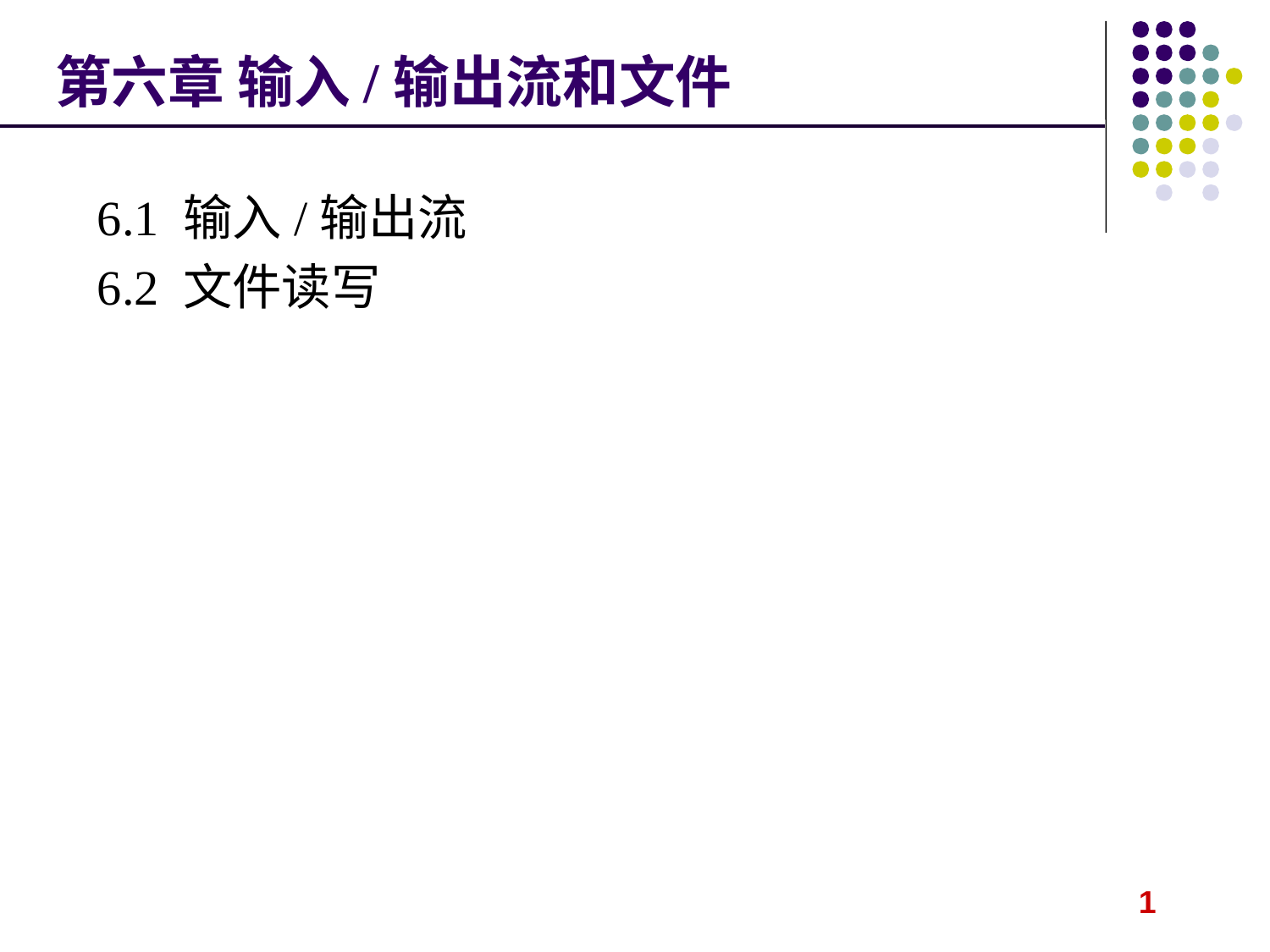

# 第六章 输入/输出流和文件
6.1 输入/输出流
6.2 文件读写